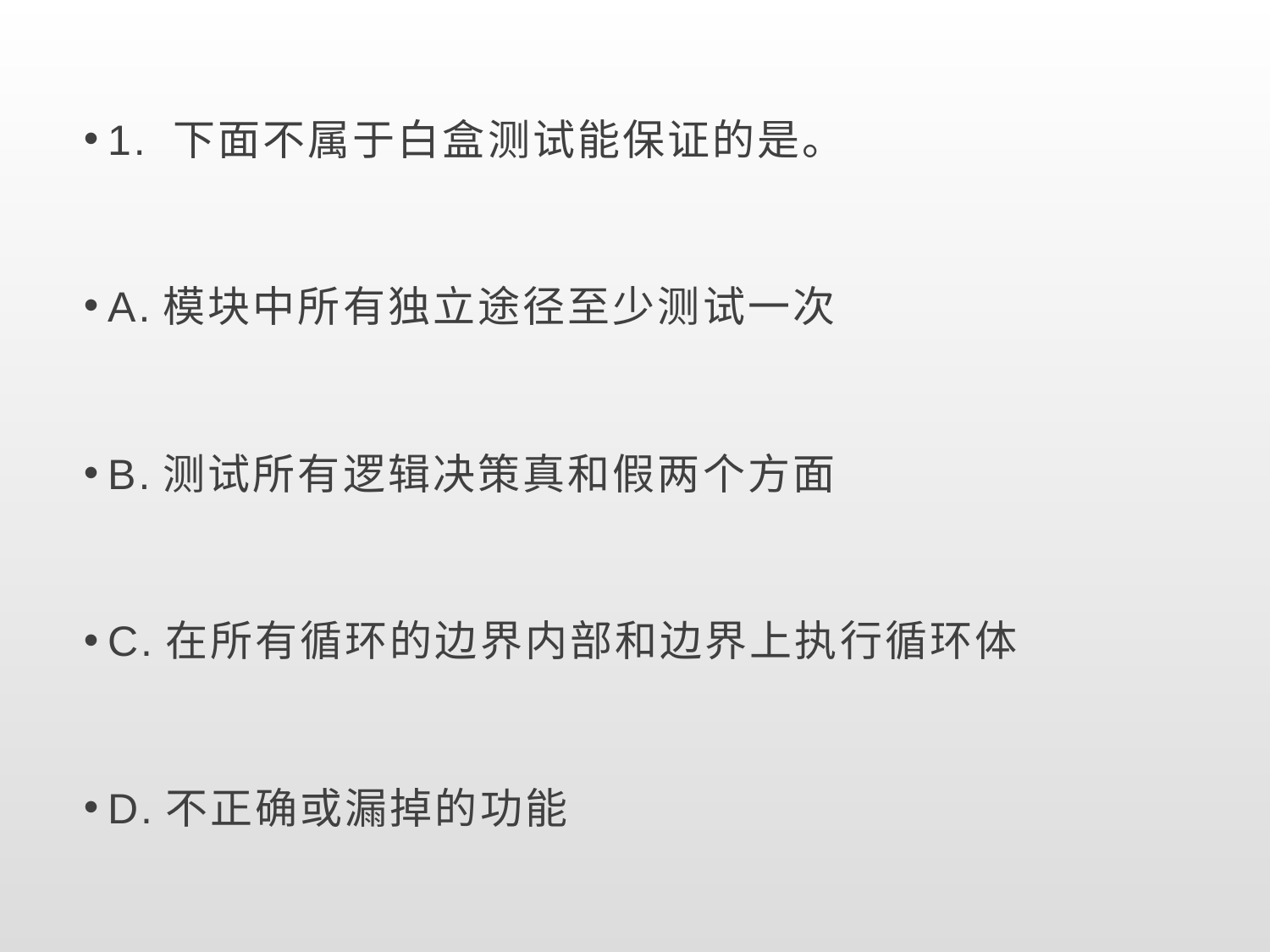

1. 下面不属于白盒测试能保证的是。

A.模块中所有独立途径至少测试一次

B.测试所有逻辑决策真和假两个方面

C.在所有循环的边界内部和边界上执行循环体

D.不正确或漏掉的功能